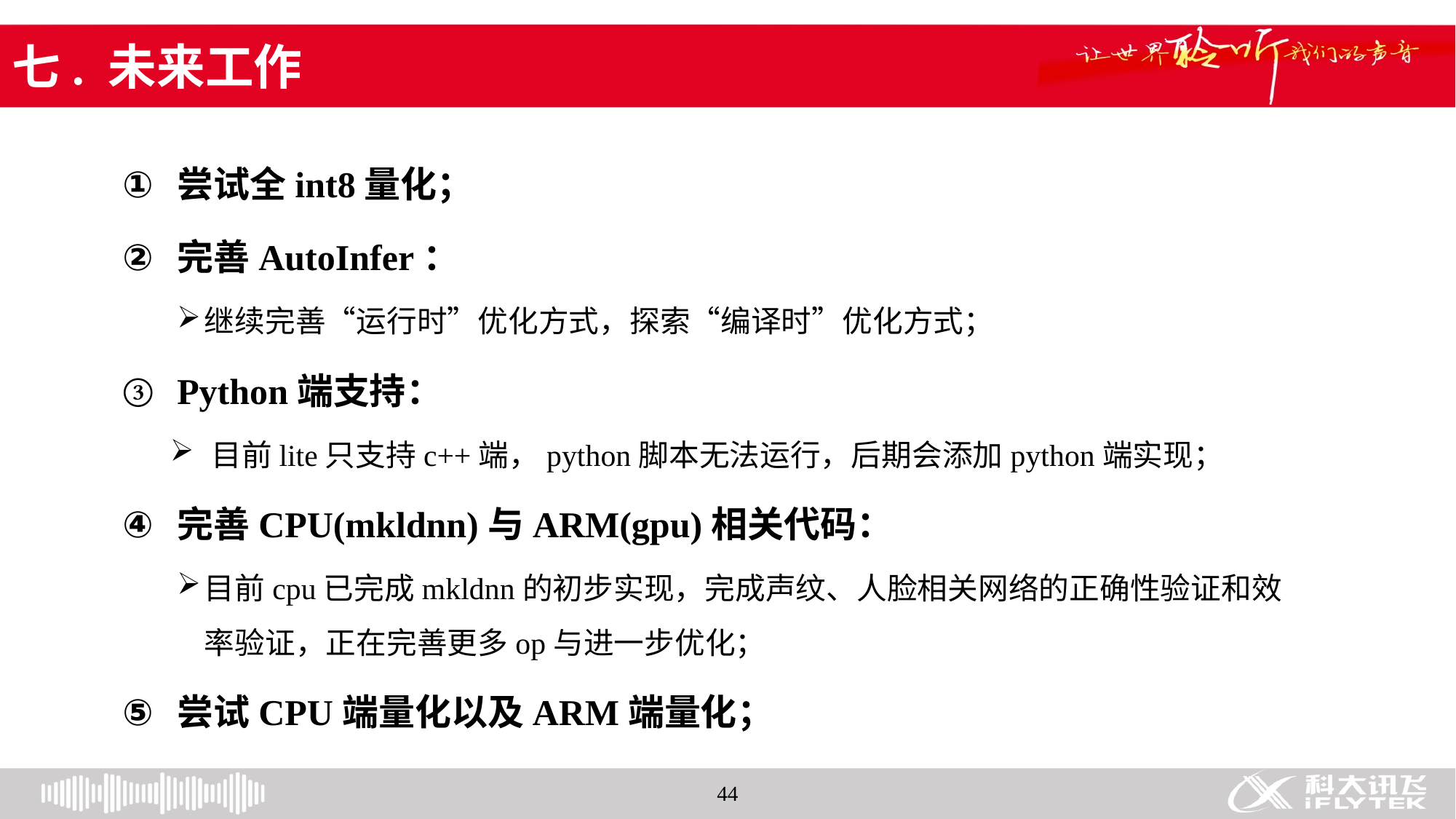

# 七. 未来工作
尝试全int8量化；
完善AutoInfer：
继续完善“运行时”优化方式，探索“编译时”优化方式；
Python端支持：
目前lite只支持c++端，python脚本无法运行，后期会添加python端实现；
完善CPU(mkldnn)与ARM(gpu)相关代码：
目前cpu已完成mkldnn的初步实现，完成声纹、人脸相关网络的正确性验证和效率验证，正在完善更多op与进一步优化；
尝试CPU端量化以及ARM端量化；

44